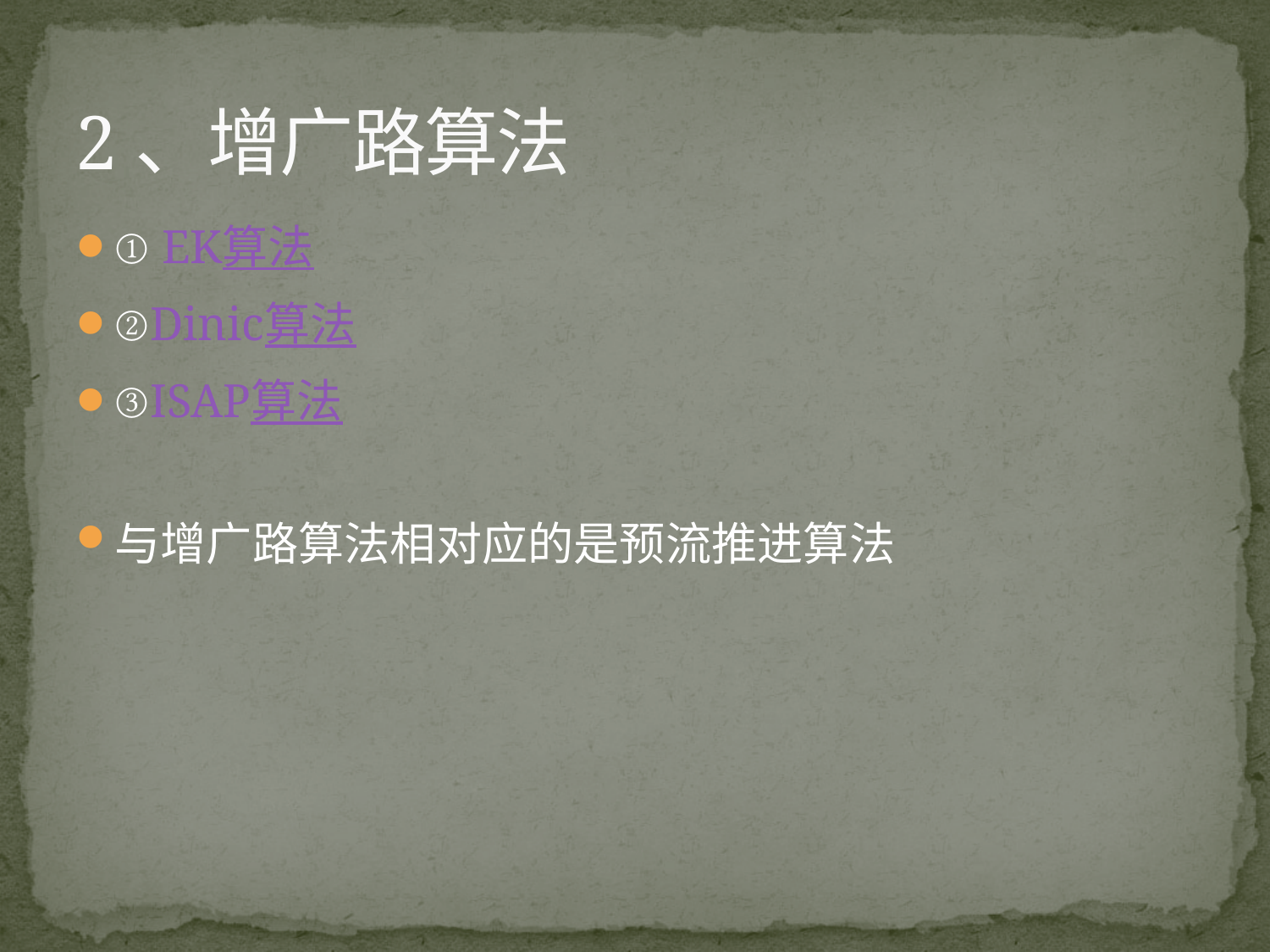

# 2、增广路算法
① EK算法
②Dinic算法
③ISAP算法

与增广路算法相对应的是预流推进算法